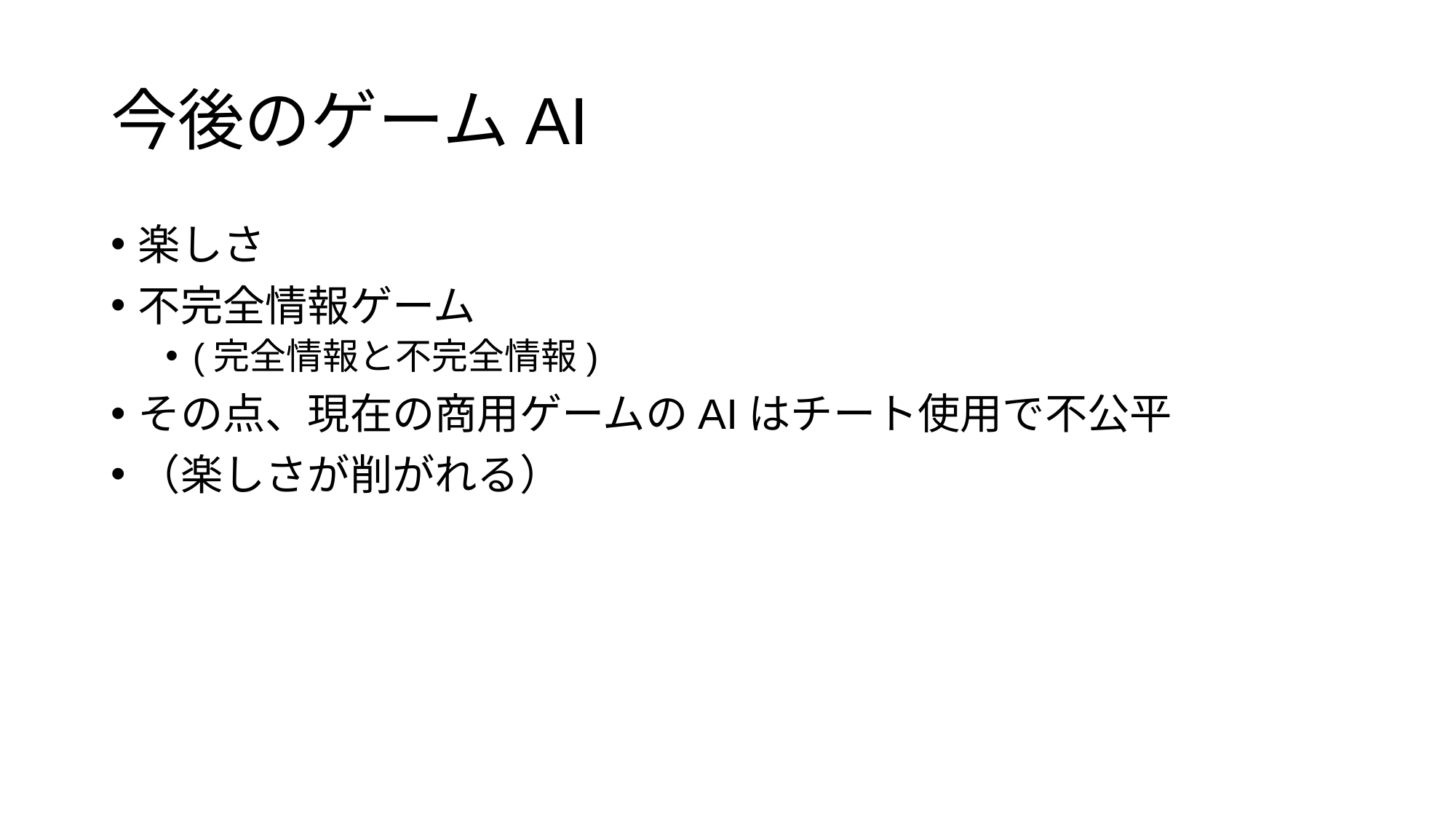

# 今後のゲームAI
楽しさ
不完全情報ゲーム
(完全情報と不完全情報)
その点、現在の商用ゲームのAIはチート使用で不公平
（楽しさが削がれる）